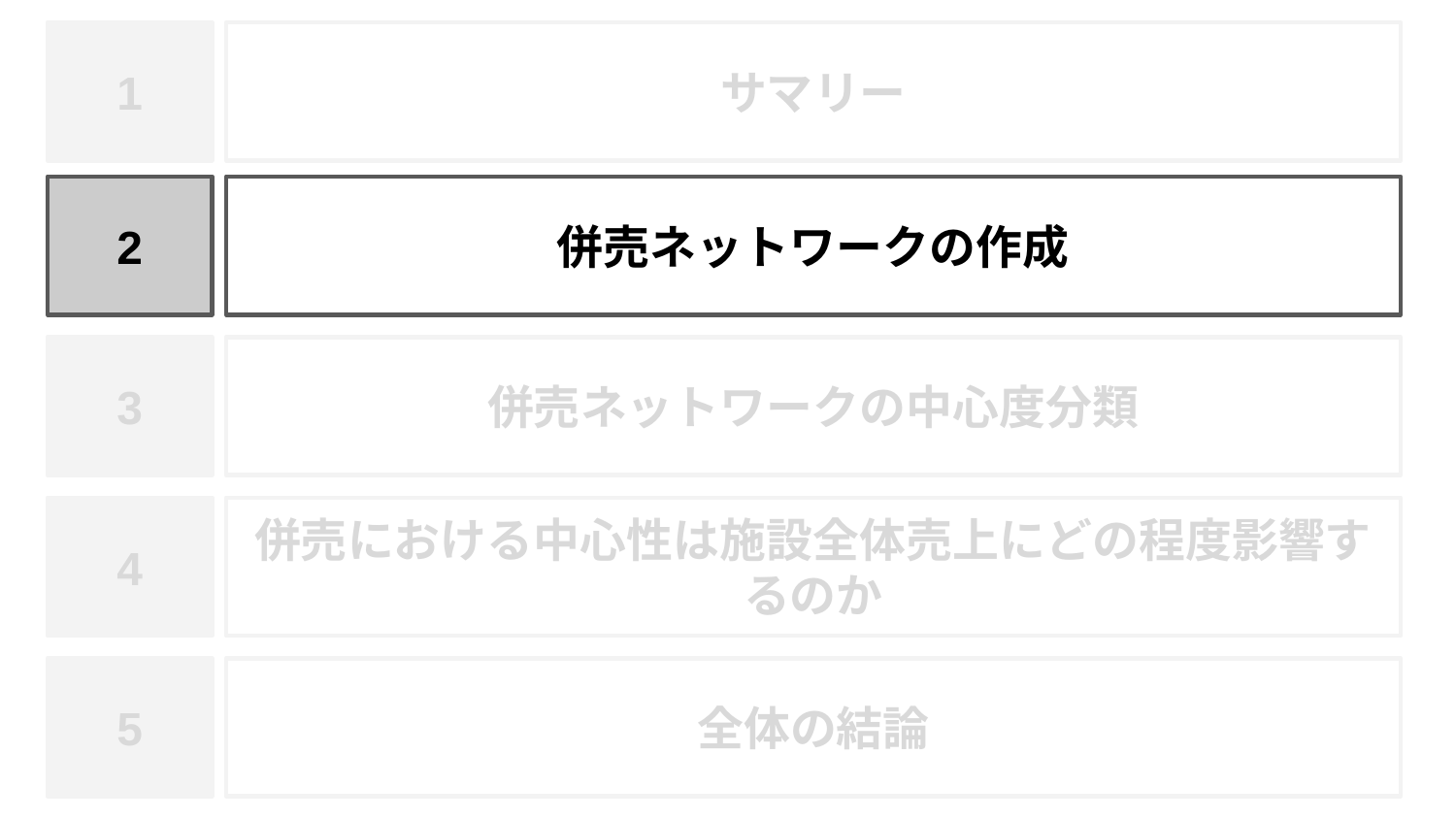

1
サマリー
2
併売ネットワークの作成
3
併売ネットワークの中心度分類
4
併売における中心性は施設全体売上にどの程度影響するのか
5
全体の結論